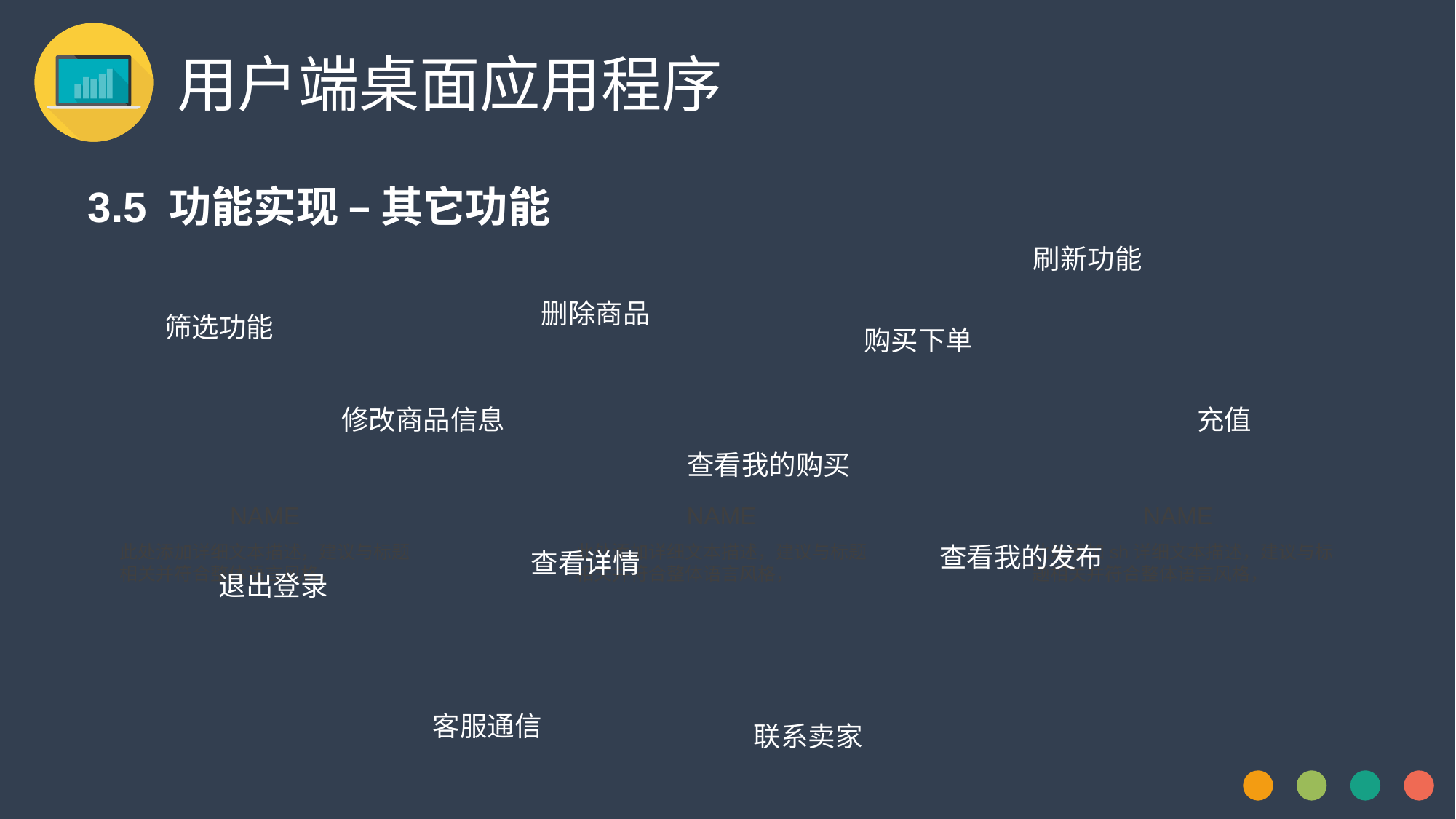

用户端桌面应用程序
3.5 功能实现 – 其它功能
刷新功能
删除商品
筛选功能
购买下单
修改商品信息
充值
查看我的购买
NAME
NAME
NAME
查看我的发布
此处添加详细文本描述，建议与标题相关并符合整体语言风格，
此处添加详细文本描述，建议与标题相关并符合整体语言风格，
此处添加sh详细文本描述，建议与标题相关并符合整体语言风格，
查看详情
退出登录
客服通信
联系卖家